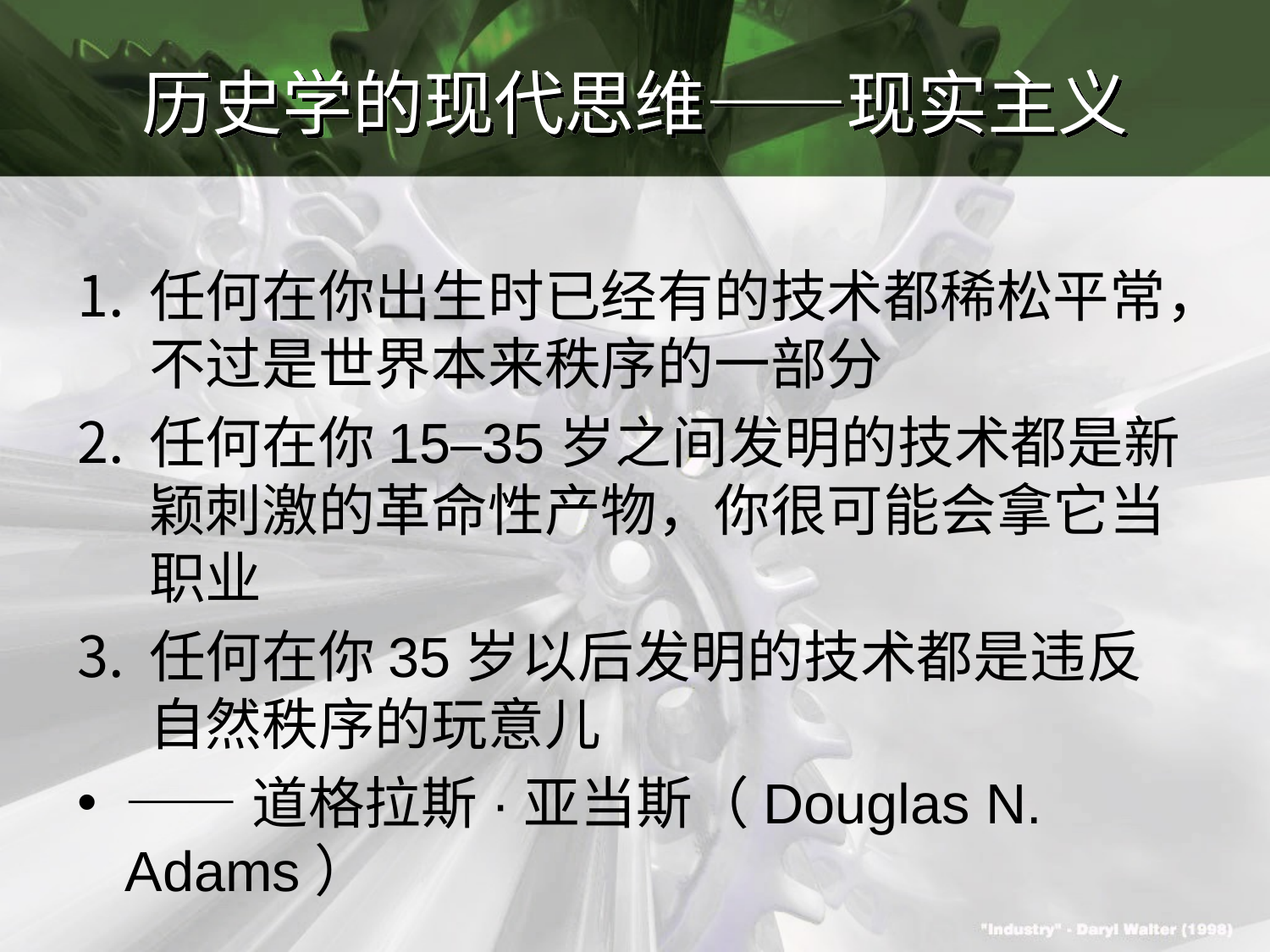

# 历史学的现代思维——现实主义
任何在你出生时已经有的技术都稀松平常，不过是世界本来秩序的一部分
任何在你15–35岁之间发明的技术都是新颖刺激的革命性产物，你很可能会拿它当职业
任何在你35岁以后发明的技术都是违反自然秩序的玩意儿
——道格拉斯·亚当斯（Douglas N. Adams）